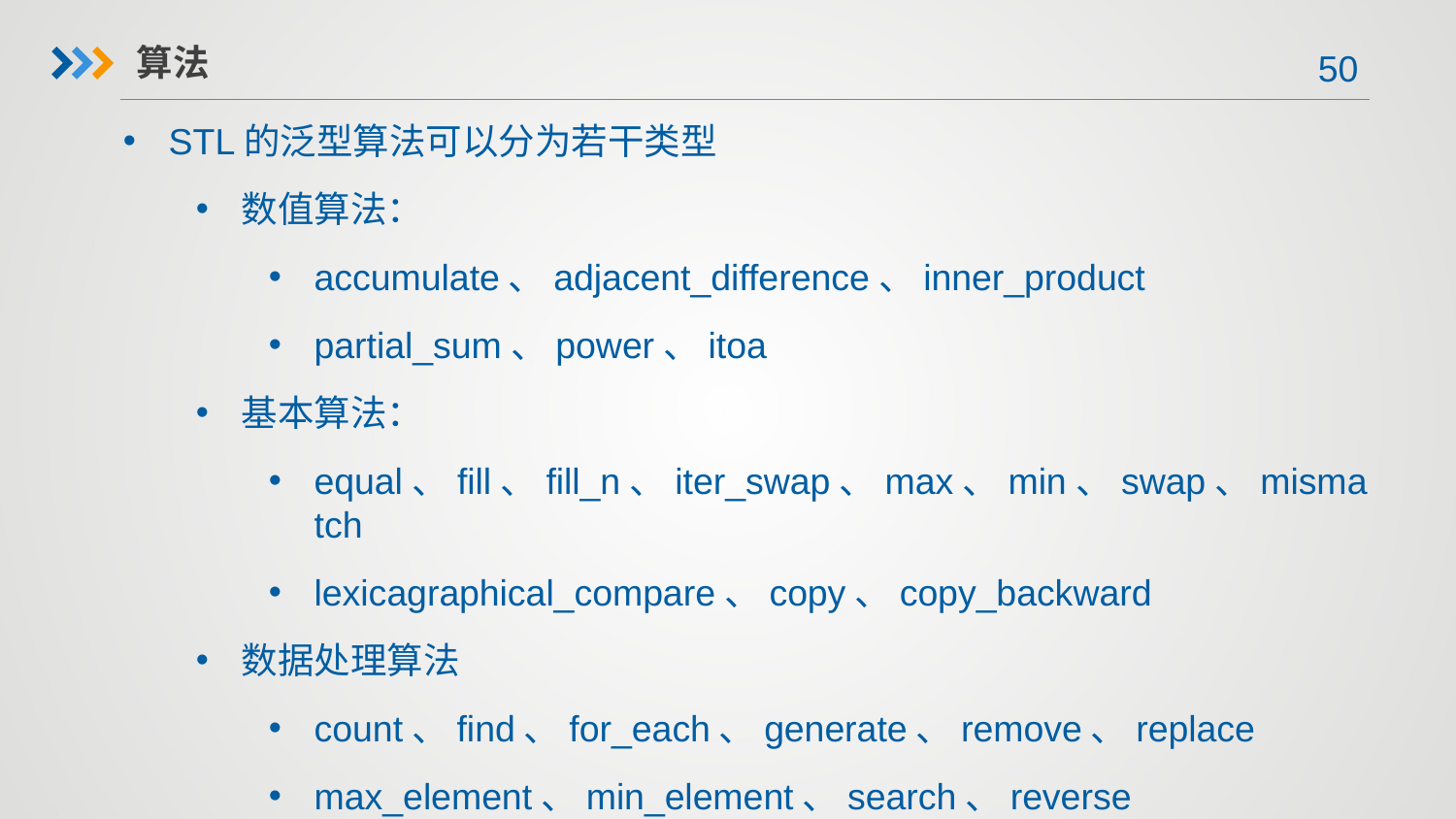

算法
STL的泛型算法可以分为若干类型
数值算法：
accumulate、adjacent_difference、inner_product
partial_sum、power、itoa
基本算法：
equal、fill、fill_n、iter_swap、max、min、swap、mismatch
lexicagraphical_compare、copy、copy_backward
数据处理算法
count、find、for_each、generate、remove、replace
max_element、min_element、search、reverse